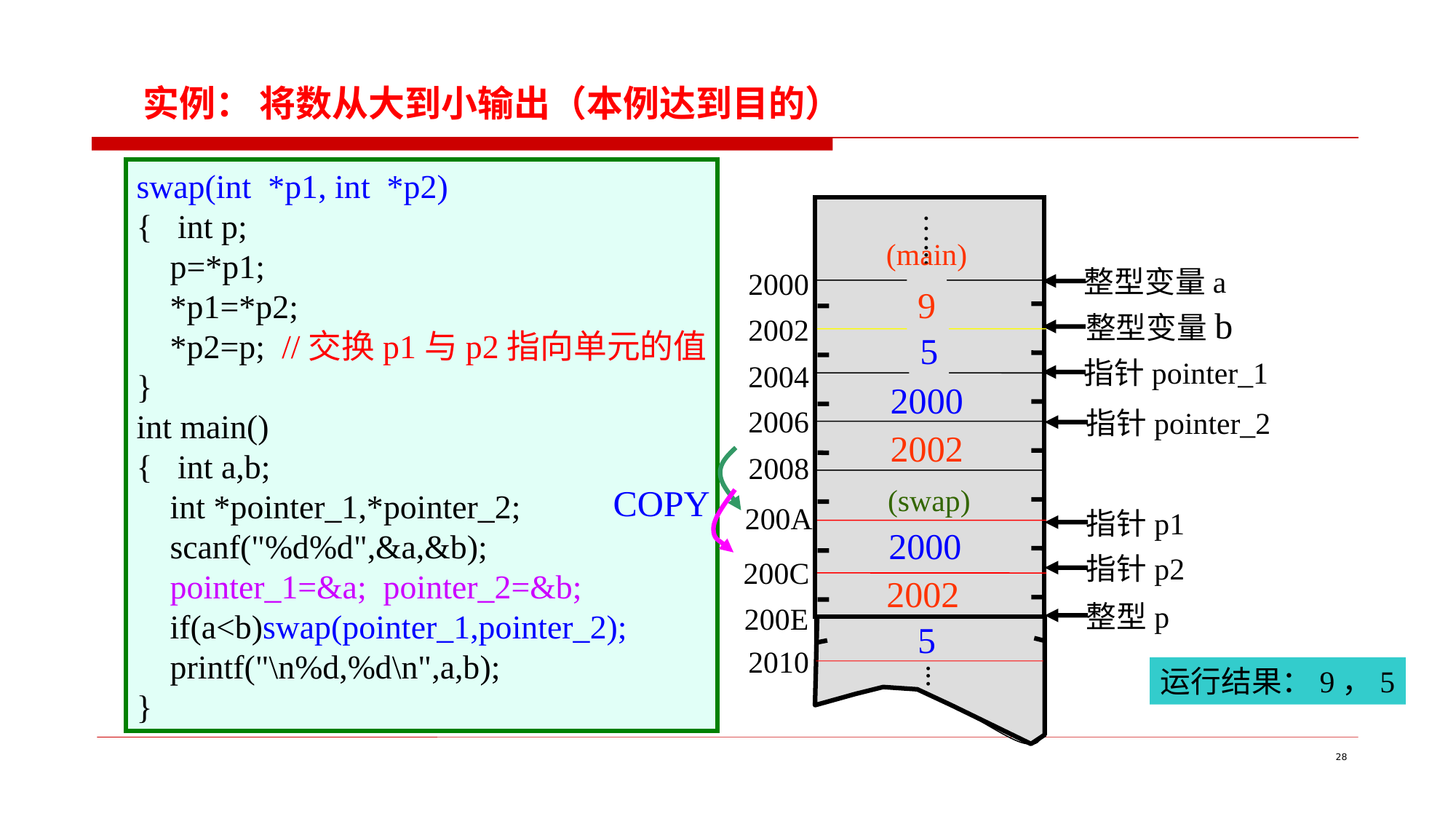

实例： 将数从大到小输出（本例达到目的）
swap(int  *p1, int  *p2)
{   int p;
    p=*p1;
    *p1=*p2;
    *p2=p;  //交换p1与p2指向单元的值
}
int main()
{   int a,b;
    int *pointer_1,*pointer_2;
    scanf("%d%d",&a,&b);
    pointer_1=&a;  pointer_2=&b;
    if(a<b)swap(pointer_1,pointer_2);
    printf("\n%d,%d\n",a,b);
}

…...
2000

2002

2004

2006

2008

200A

200C

200E

2010

...
(main)
整型变量a

  整型变量b

指针pointer_1

指针pointer_2

9
5
5
9
2000
2002

2000
COPY
(swap)
指针p1

指针p2

整型p

2002
5
运行结果：9，5
28